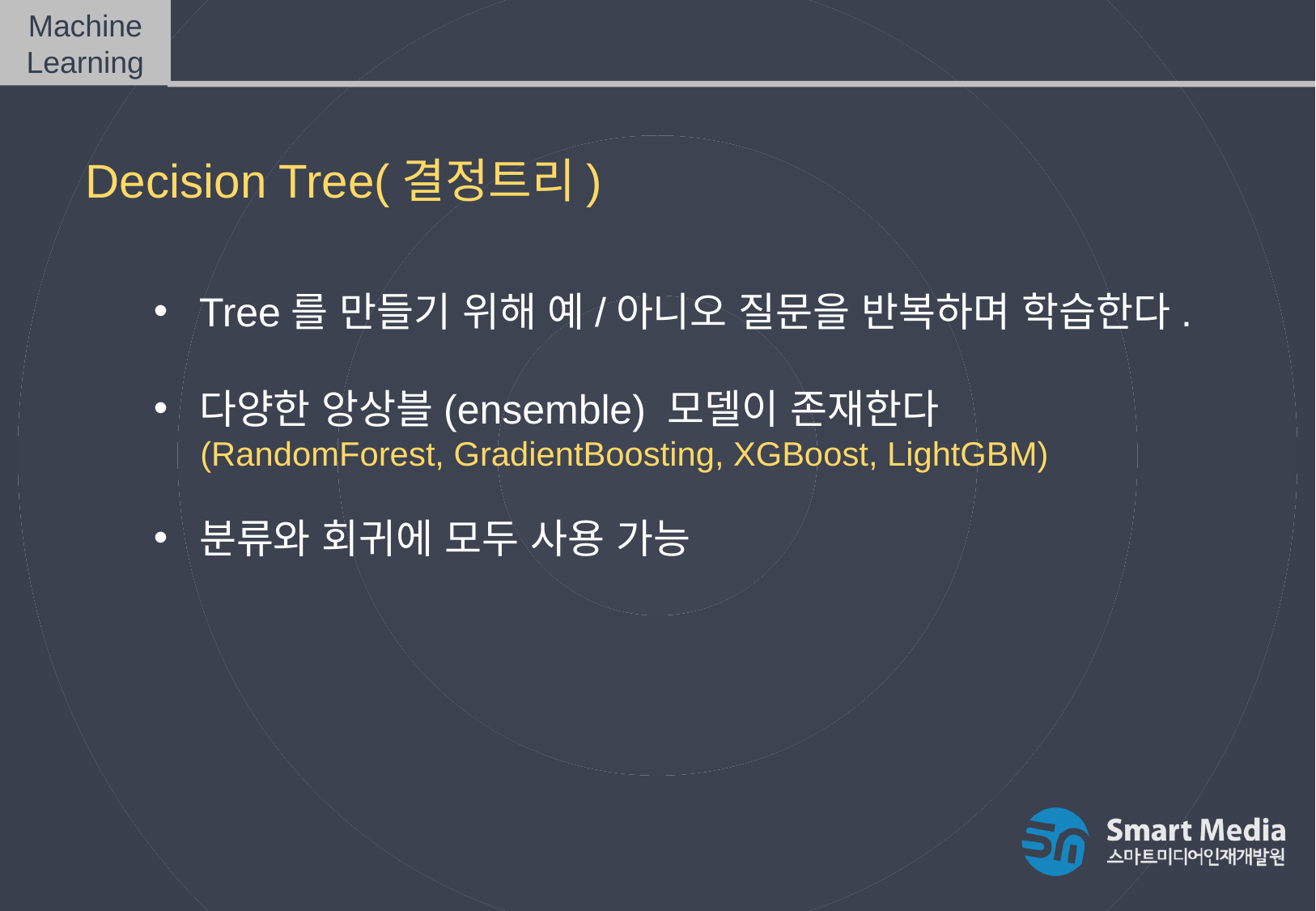

Machine Learning
Decision Tree

Decision Tree(결정트리)
Tree를 만들기 위해 예/아니오 질문을 반복하며 학습한다.

다양한 앙상블(ensemble) 모델이 존재한다
     (RandomForest, GradientBoosting, XGBoost, LightGBM)

분류와 회귀에 모두 사용 가능